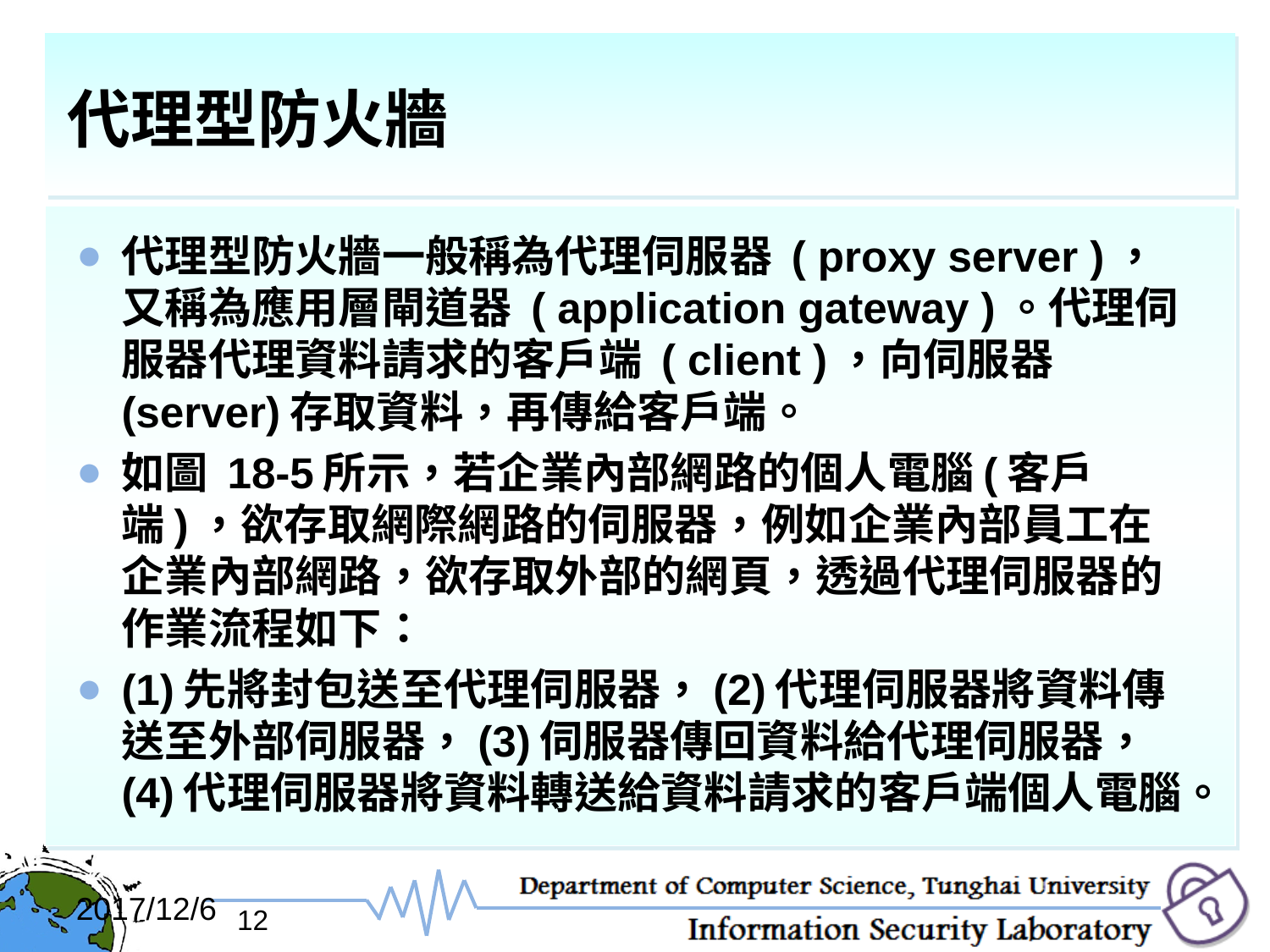

# 代理型防火牆
代理型防火牆一般稱為代理伺服器 ( proxy server )，又稱為應用層閘道器 ( application gateway )。代理伺服器代理資料請求的客戶端 ( client )，向伺服器(server)存取資料，再傳給客戶端。
如圖 18-5所示，若企業內部網路的個人電腦(客戶端)，欲存取網際網路的伺服器，例如企業內部員工在企業內部網路，欲存取外部的網頁，透過代理伺服器的作業流程如下：
(1)先將封包送至代理伺服器，(2)代理伺服器將資料傳送至外部伺服器，(3)伺服器傳回資料給代理伺服器，(4)代理伺服器將資料轉送給資料請求的客戶端個人電腦。
2017/12/6
12